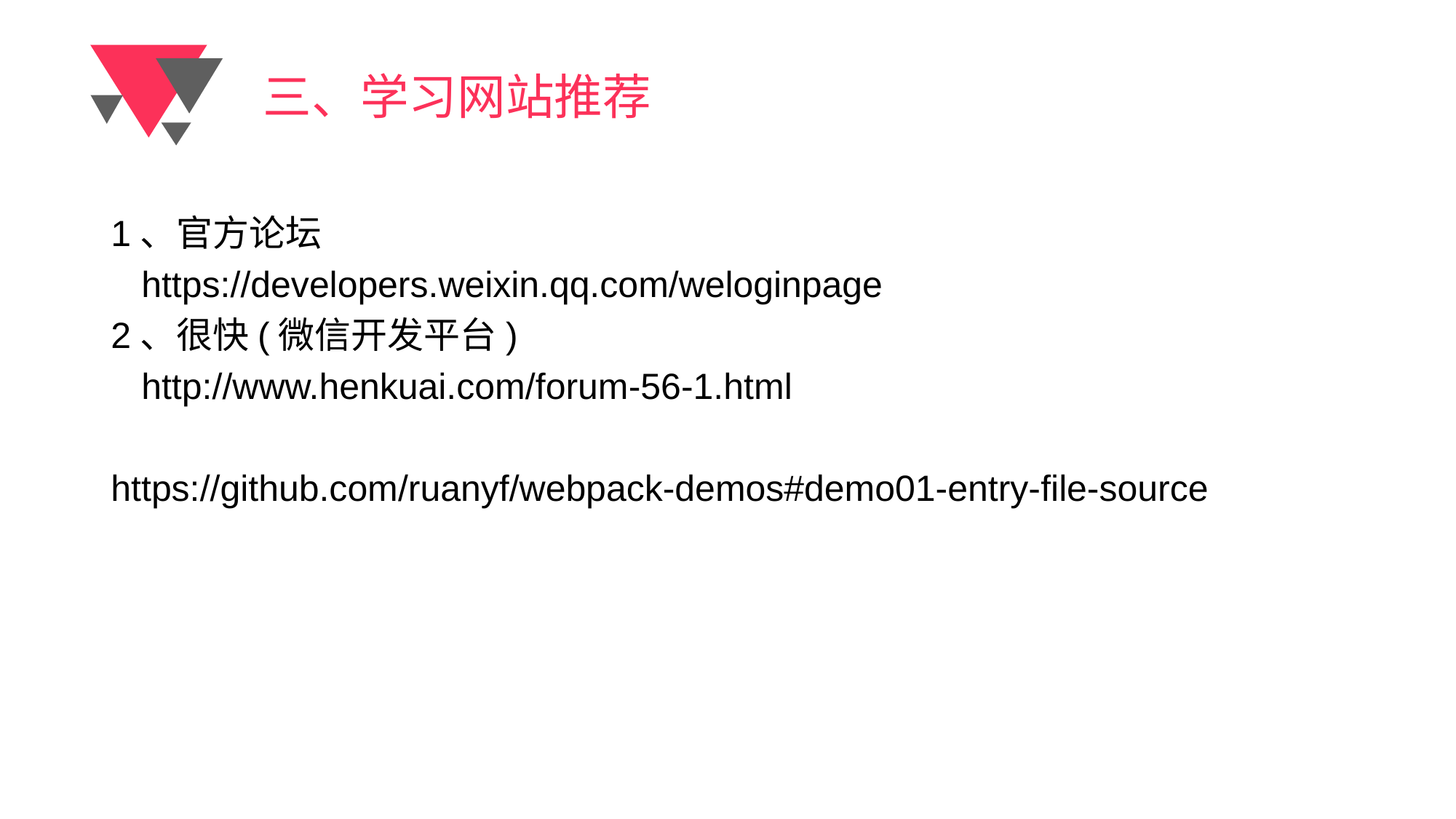

# 三、学习网站推荐
1、官方论坛
   https://developers.weixin.qq.com/weloginpage
2、很快(微信开发平台)
   http://www.henkuai.com/forum-56-1.html

https://github.com/ruanyf/webpack-demos#demo01-entry-file-source